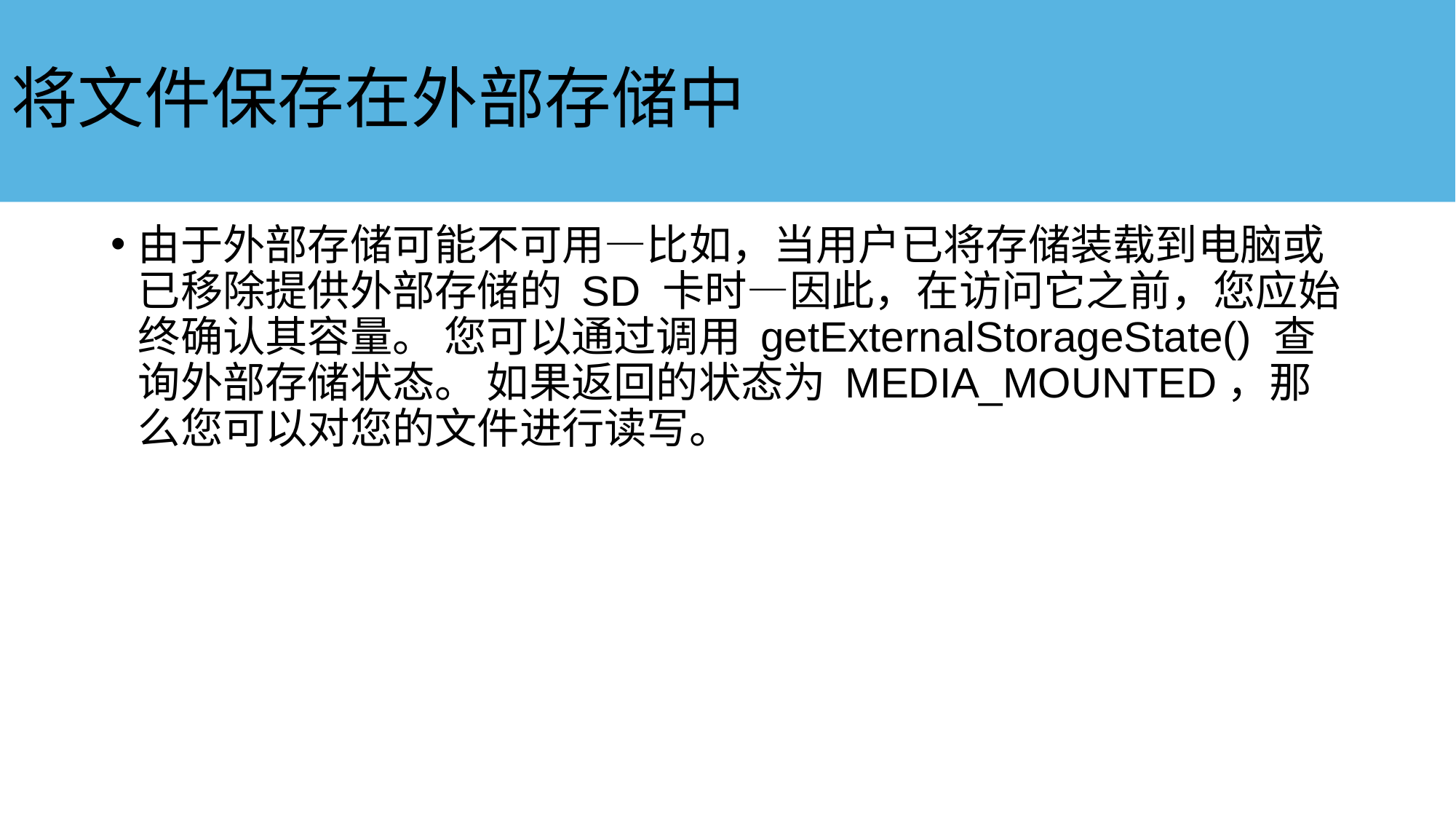

# 将文件保存在外部存储中
由于外部存储可能不可用—比如，当用户已将存储装载到电脑或已移除提供外部存储的 SD 卡时—因此，在访问它之前，您应始终确认其容量。 您可以通过调用 getExternalStorageState() 查询外部存储状态。 如果返回的状态为 MEDIA_MOUNTED，那么您可以对您的文件进行读写。